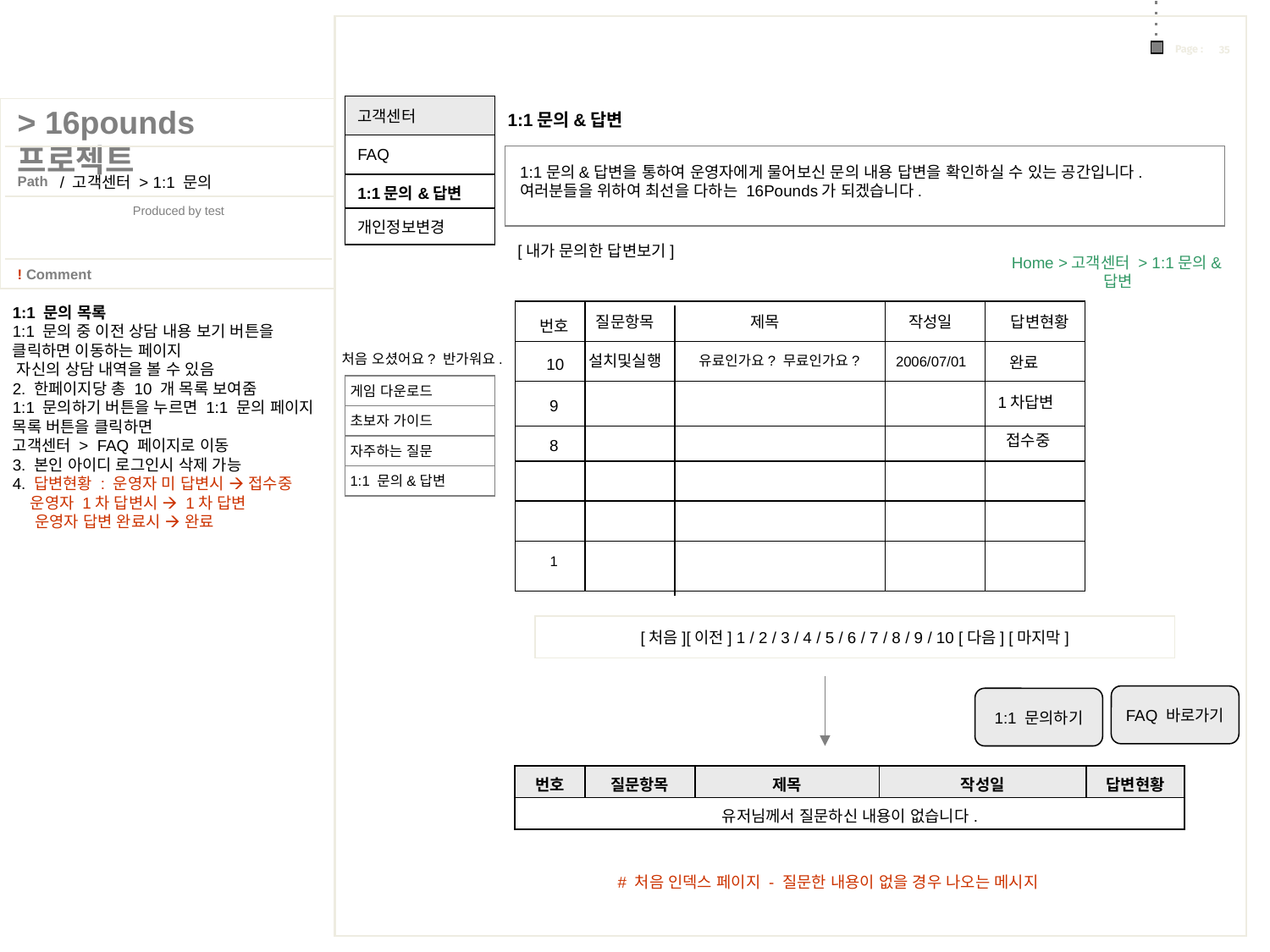

| 고객센터 |
| --- |
| FAQ |
| 1:1문의&답변 |
| 개인정보변경 |
1:1문의&답변

1:1문의&답변을 통하여 운영자에게 물어보신 문의 내용 답변을 확인하실 수 있는 공간입니다.
여러분들을 위하여 최선을 다하는 16Pounds가 되겠습니다.
/ 고객센터 > 1:1 문의
[내가 문의한 답변보기]

Home >고객센터 > 1:1문의&답변
1:1 문의 목록
1:1 문의 중 이전 상담 내용 보기 버튼을
클릭하면 이동하는 페이지
 자신의 상담 내역을 볼 수 있음
2. 한페이지당 총 10 개 목록 보여줌
1:1 문의하기 버튼을 누르면 1:1 문의 페이지
목록 버튼을 클릭하면
고객센터 >  FAQ 페이지로 이동
3. 본인 아이디 로그인시 삭제 가능
4. 답변현황 : 운영자 미 답변시 🡪 접수중
    운영자 1차 답변시 🡪 1차 답변
     운영자 답변 완료시 🡪 완료

질문항목
제목
작성일
답변현황
번호
처음 오셨어요? 반가워요.
설치및실행
유료인가요? 무료인가요?
완료
2006/07/01
10
게임 다운로드
1차답변
9
초보자 가이드
접수중
8
자주하는 질문
1:1 문의&답변
1

[처음][이전] 1 / 2 / 3 / 4 / 5 / 6 / 7 / 8 / 9 / 10 [다음] [마지막]

FAQ 바로가기
1:1 문의하기
| 번호 | 질문항목 | 제목 | 작성일 | 답변현황 |
| --- | --- | --- | --- | --- |
| 유저님께서 질문하신 내용이 없습니다. |  |  |  |  |
# 처음 인덱스 페이지 - 질문한 내용이 없을 경우 나오는 메시지